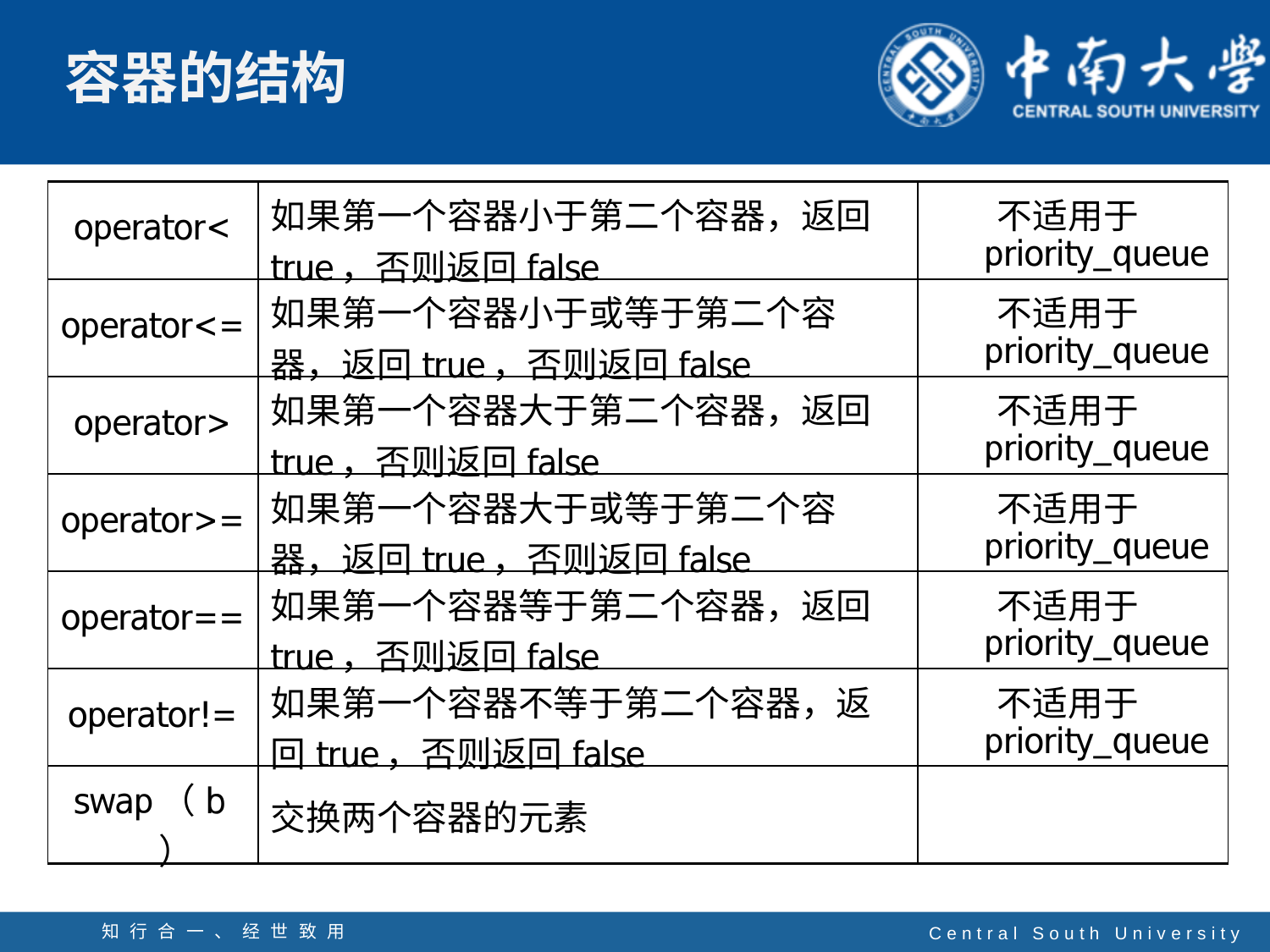

| operator< | 如果第一个容器小于第二个容器，返回 true，否则返回false | 不适用于priority\_queue |
| --- | --- | --- |
| operator<= | 如果第一个容器小于或等于第二个容 器，返回true，否则返回false | 不适用于priority\_queue |
| operator> | 如果第一个容器大于第二个容器，返回 true，否则返回false | 不适用于priority\_queue |
| operator>= | 如果第一个容器大于或等于第二个容 器，返回true，否则返回false | 不适用于priority\_queue |
| operator== | 如果第一个容器等于第二个容器，返回 true，否则返回false | 不适用于priority\_queue |
| operator!= | 如果第一个容器不等于第二个容器，返 回true，否则返回false | 不适用于priority\_queue |
| swap（b） | 交换两个容器的元素 |  |

知行合一、经世致用
自强不息 厚德载物
Central South University
14